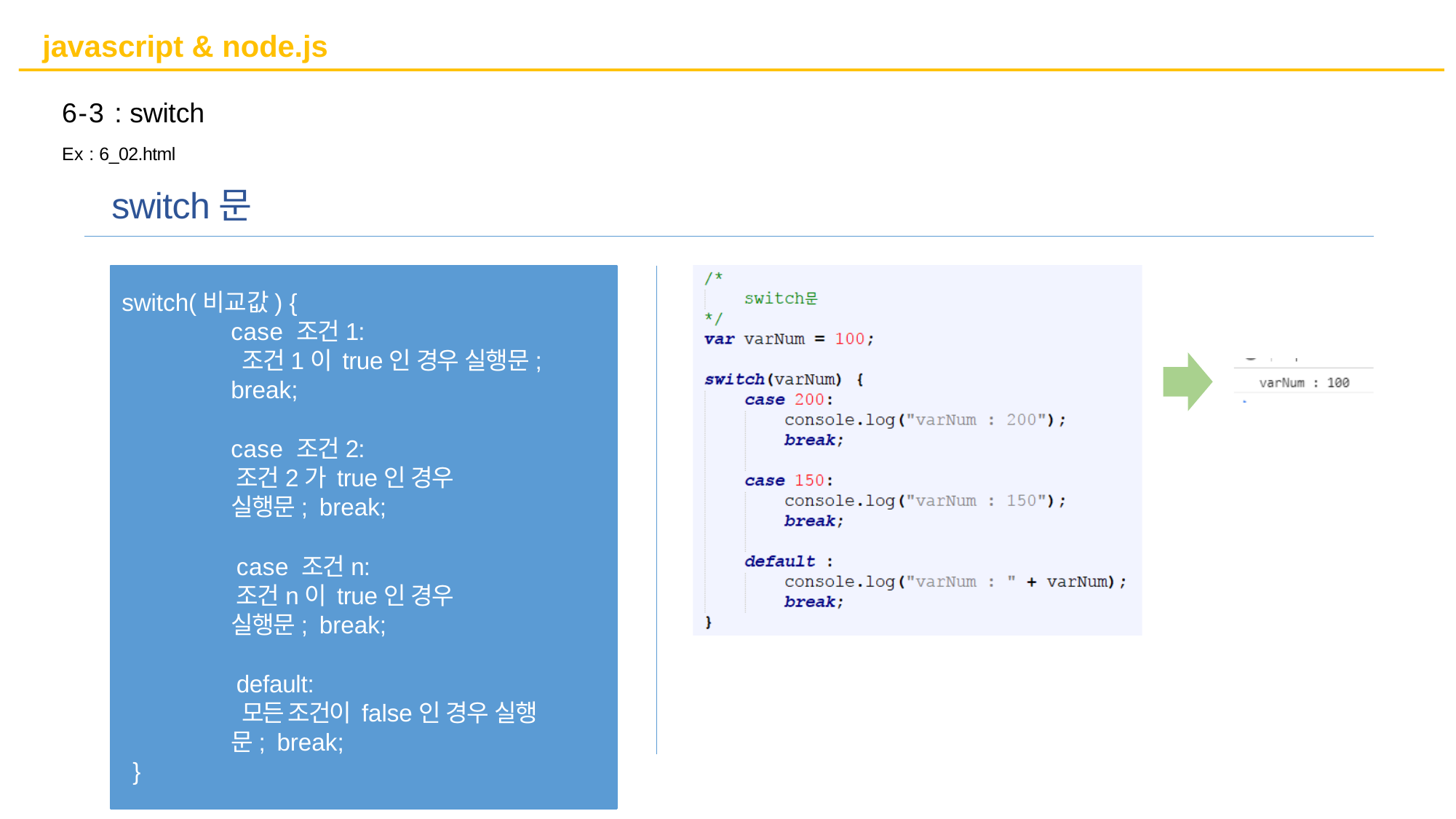

# javascript & node.js

6-3 : switch
Ex : 6_02.html
switch문

switch(비교값) {
case 조건1:
조건1이 true인 경우 실행문;
break;

case 조건2:
조건2가 true인 경우 실행문;  break;

case 조건n:
조건n이 true인 경우 실행문;  break;

default:
모든 조건이 false인 경우 실행문;  break;
}